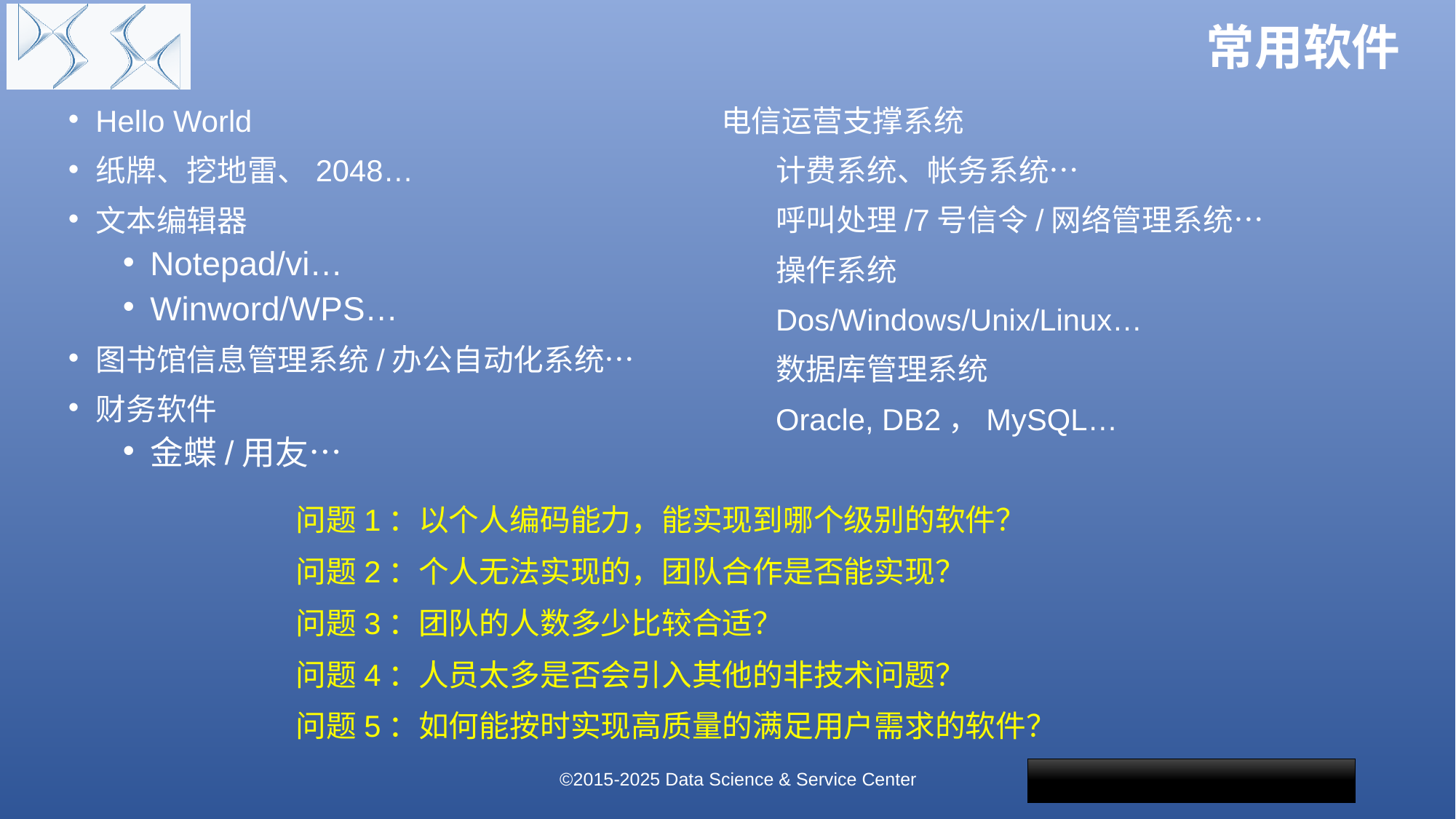

# 常用软件
Hello World
纸牌、挖地雷、2048…
文本编辑器
Notepad/vi…
Winword/WPS…
图书馆信息管理系统/办公自动化系统…
财务软件
金蝶/用友…
电信运营支撑系统
计费系统、帐务系统…
呼叫处理/7号信令/网络管理系统…
操作系统
Dos/Windows/Unix/Linux…
数据库管理系统
Oracle, DB2，MySQL…
问题1：以个人编码能力，能实现到哪个级别的软件？
问题2：个人无法实现的，团队合作是否能实现？
问题3：团队的人数多少比较合适？
问题4：人员太多是否会引入其他的非技术问题？
问题5：如何能按时实现高质量的满足用户需求的软件？

©2015-2025 Data Science & Service Center
3